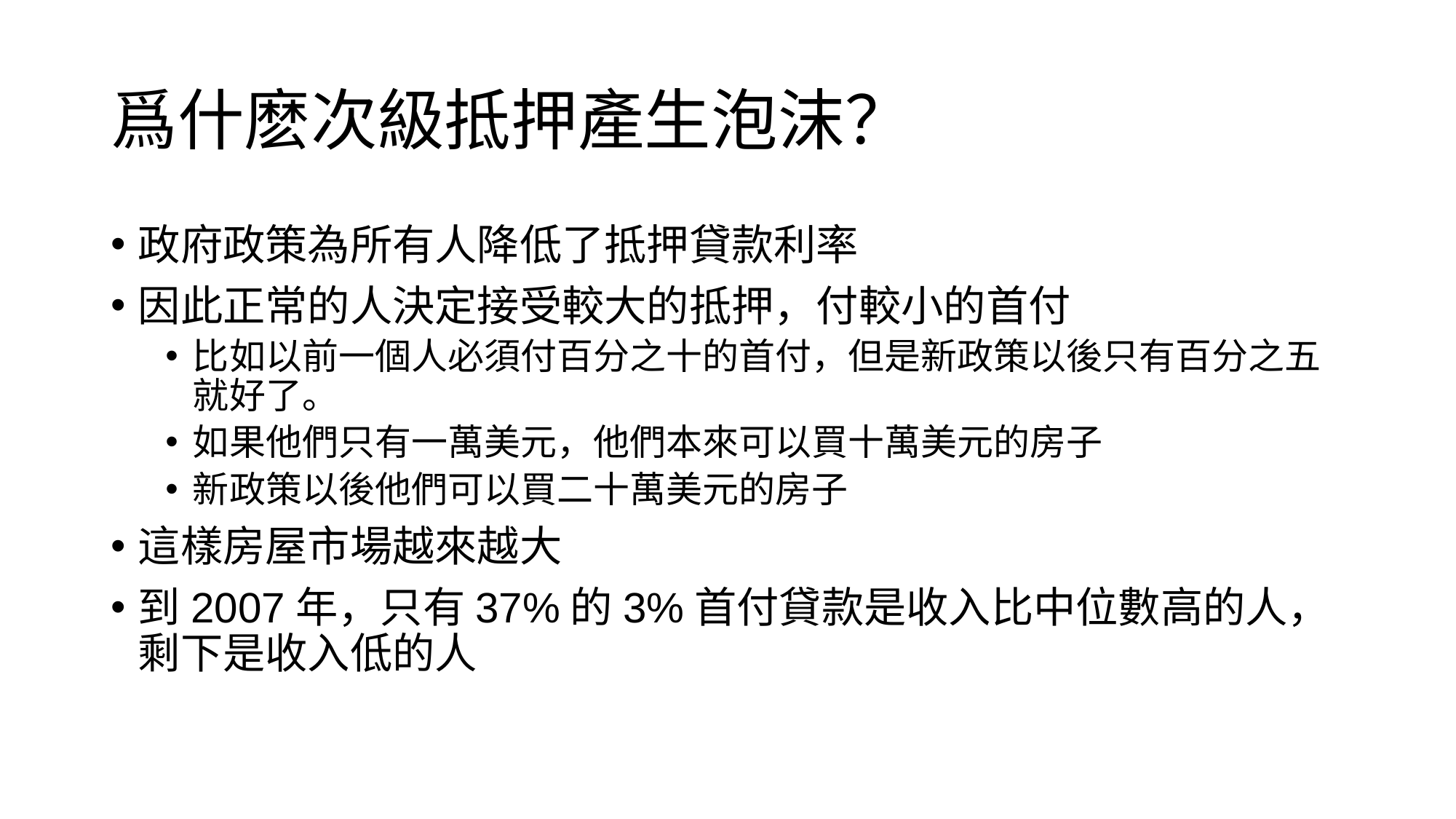

# 爲什麽次級抵押產生泡沫？
政府政策為所有人降低了抵押貸款利率
因此正常的人決定接受較大的抵押，付較小的首付
比如以前一個人必須付百分之十的首付，但是新政策以後只有百分之五就好了。
如果他們只有一萬美元，他們本來可以買十萬美元的房子
新政策以後他們可以買二十萬美元的房子
這樣房屋市場越來越大
到2007年，只有37%的3%首付貸款是收入比中位數高的人，剩下是收入低的人